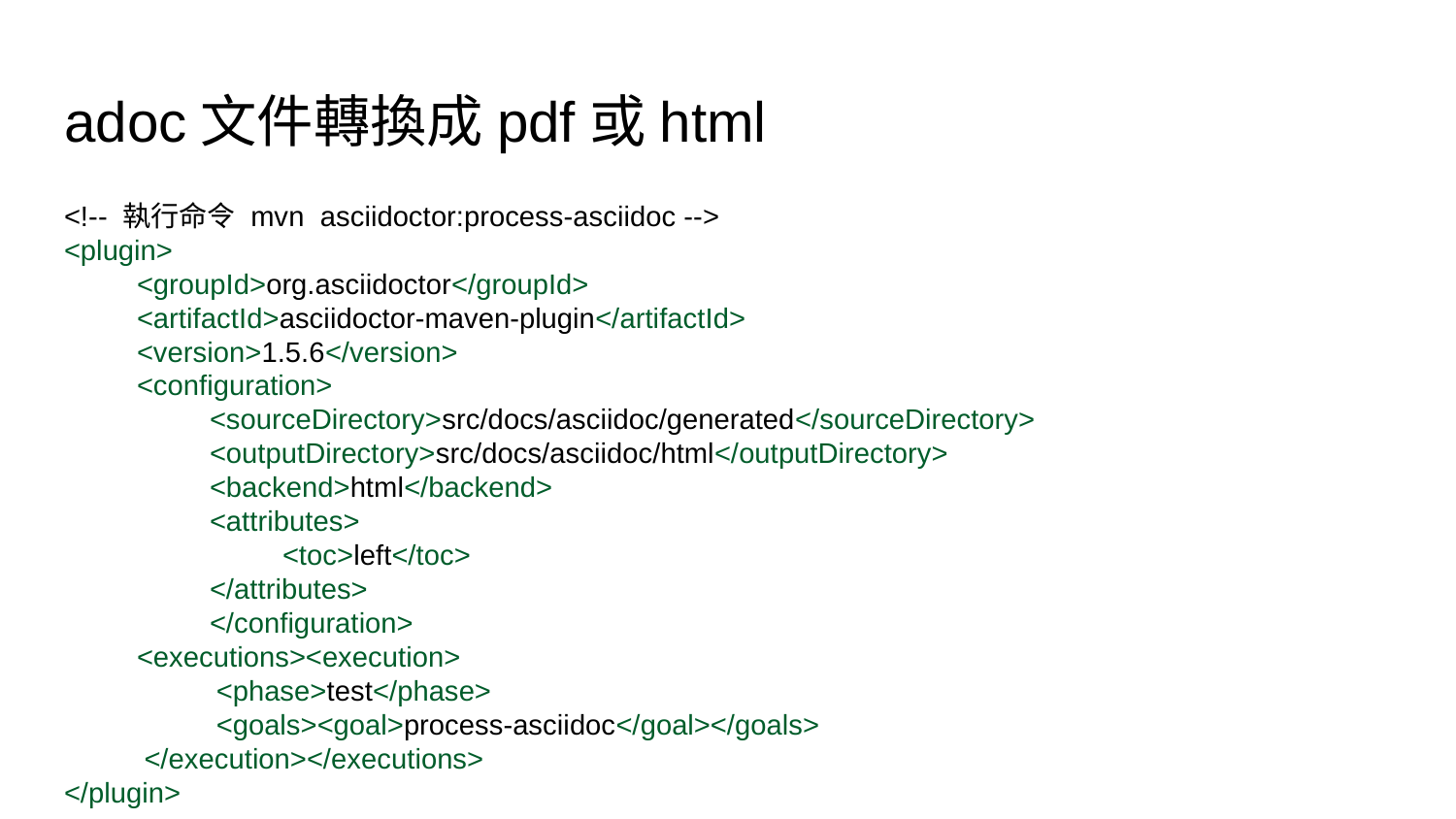

# adoc文件轉換成pdf或html
<!-- 執行命令 mvn  asciidoctor:process-asciidoc -->
<plugin>
<groupId>org.asciidoctor</groupId>
<artifactId>asciidoctor-maven-plugin</artifactId>
<version>1.5.6</version>
<configuration>
<sourceDirectory>src/docs/asciidoc/generated</sourceDirectory>
<outputDirectory>src/docs/asciidoc/html</outputDirectory>
<backend>html</backend>
<attributes>
<toc>left</toc>
</attributes>
	</configuration>
<executions><execution>
                   <phase>test</phase>
                   <goals><goal>process-asciidoc</goal></goals>
          </execution></executions>
</plugin>